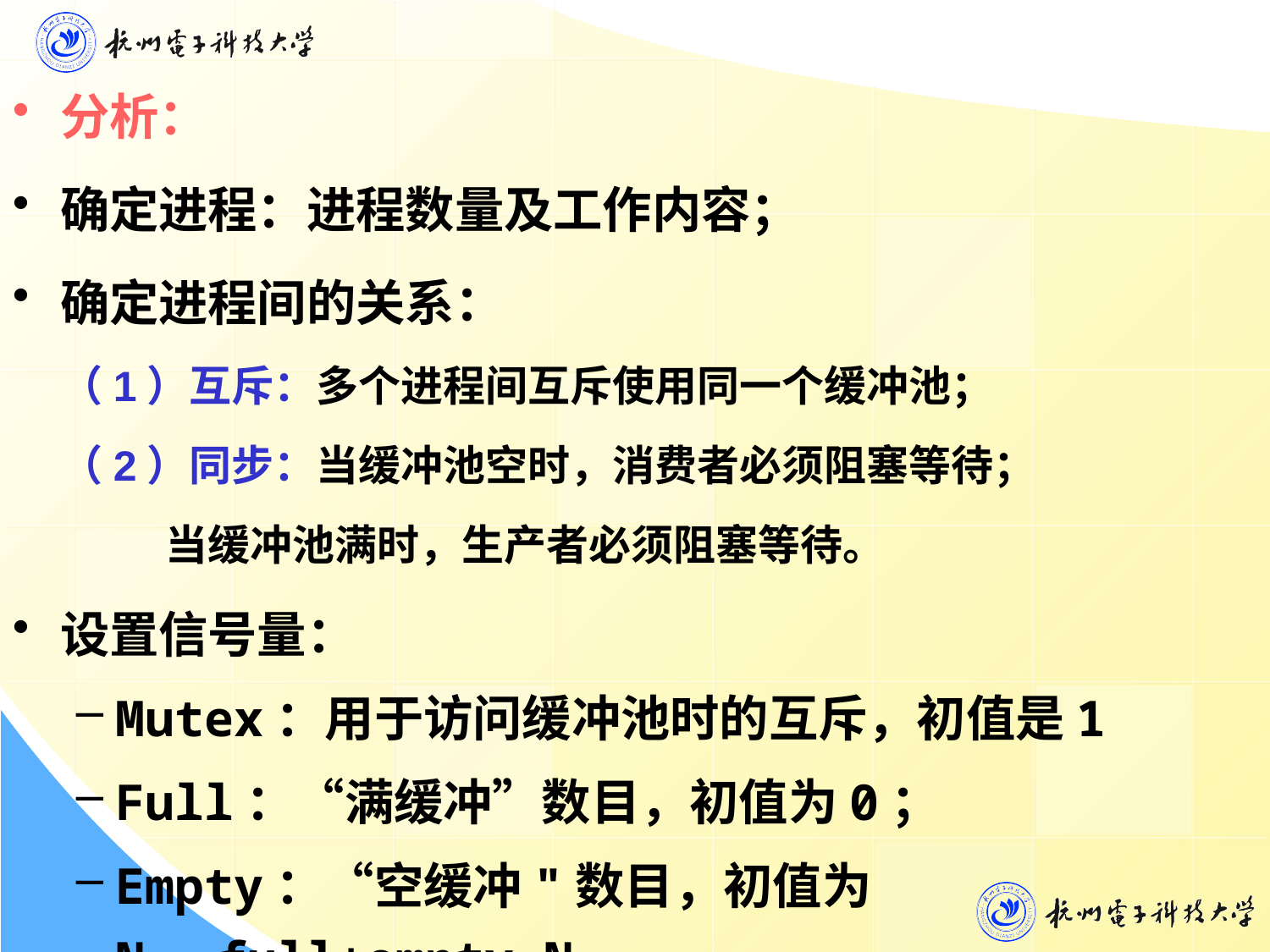

分析：
确定进程：进程数量及工作内容；
确定进程间的关系：
    （1）互斥：多个进程间互斥使用同一个缓冲池；
    （2）同步：当缓冲池空时，消费者必须阻塞等待；
               当缓冲池满时，生产者必须阻塞等待。
设置信号量：
Mutex：用于访问缓冲池时的互斥，初值是1
Full：“满缓冲”数目，初值为0；
Empty：“空缓冲"数目，初值为N。full+empty=N